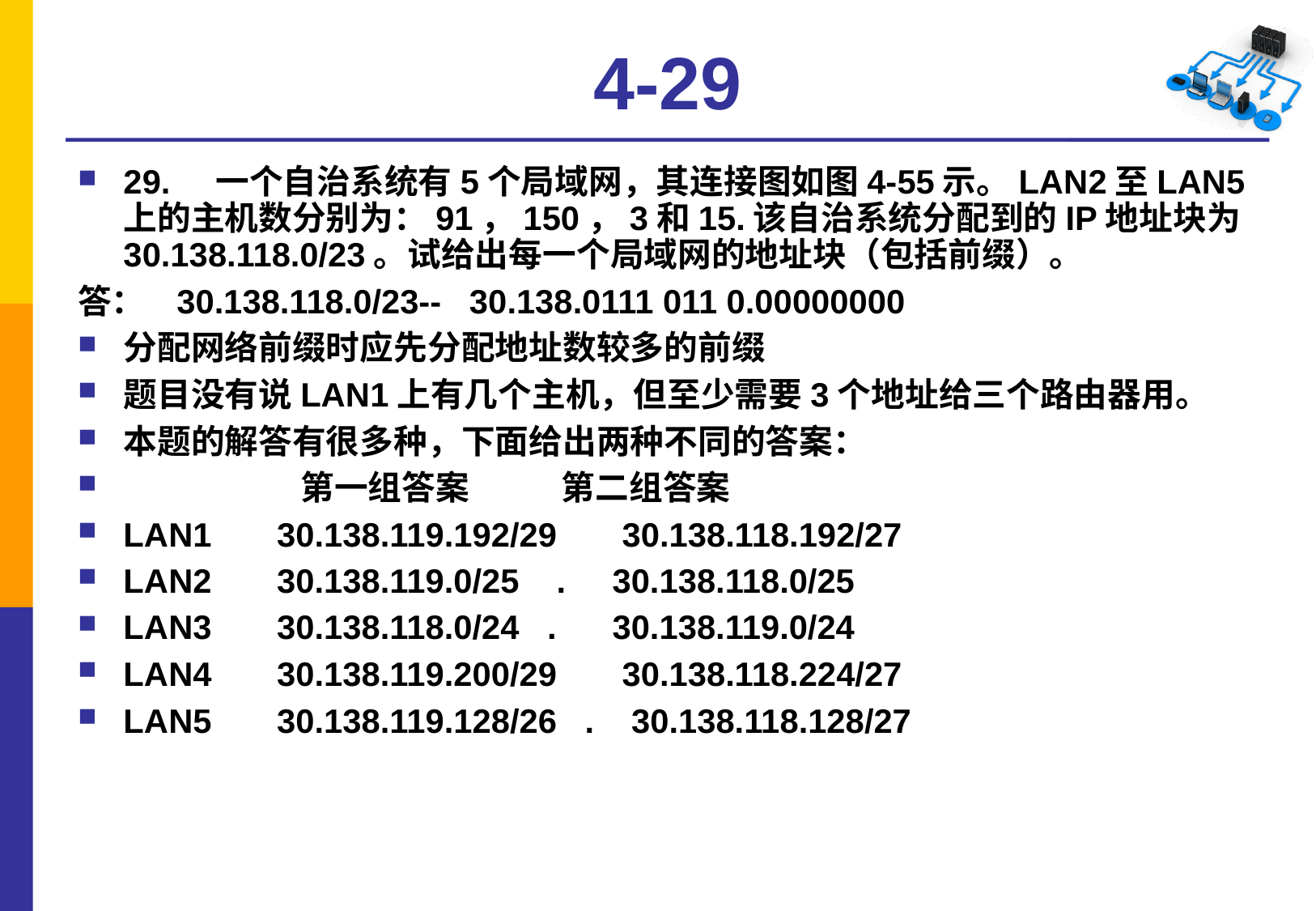

4-29
29.    一个自治系统有5个局域网，其连接图如图4-55示。LAN2至LAN5上的主机数分别为：91，150，3和15.该自治系统分配到的IP地址块为30.138.118.0/23。试给出每一个局域网的地址块（包括前缀）。
答：   30.138.118.0/23--   30.138.0111 011 0.00000000
分配网络前缀时应先分配地址数较多的前缀
题目没有说LAN1上有几个主机，但至少需要3个地址给三个路由器用。
本题的解答有很多种，下面给出两种不同的答案：
                      第一组答案            第二组答案
LAN1       30.138.119.192/29       30.138.118.192/27
LAN2       30.138.119.0/25    .     30.138.118.0/25
LAN3       30.138.118.0/24   .      30.138.119.0/24
LAN4       30.138.119.200/29       30.138.118.224/27
LAN5       30.138.119.128/26   .    30.138.118.128/27